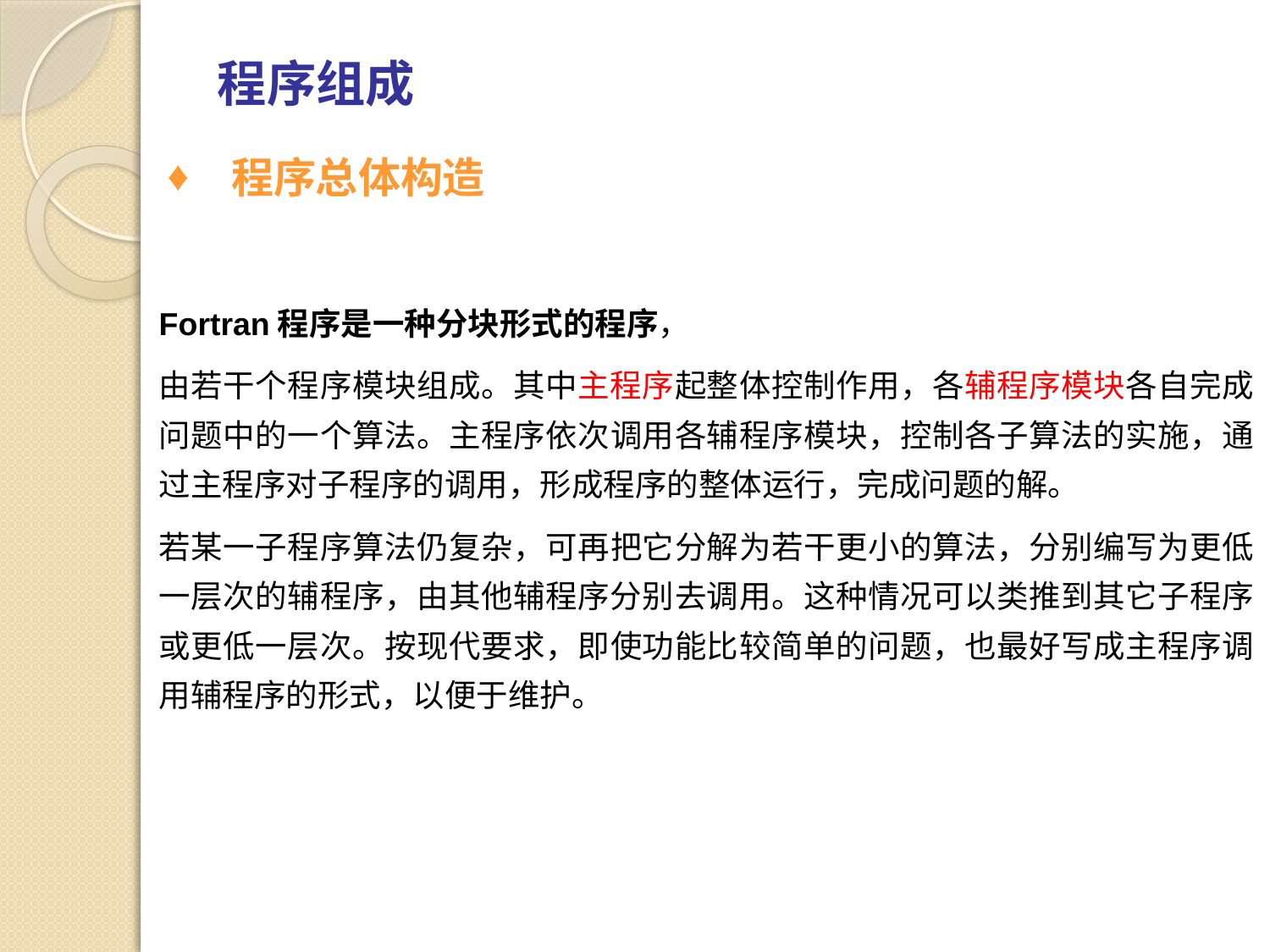

程序组成
　程序总体构造
Fortran程序是一种分块形式的程序，
由若干个程序模块组成。其中主程序起整体控制作用，各辅程序模块各自完成问题中的一个算法。主程序依次调用各辅程序模块，控制各子算法的实施，通过主程序对子程序的调用，形成程序的整体运行，完成问题的解。
若某一子程序算法仍复杂，可再把它分解为若干更小的算法，分别编写为更低一层次的辅程序，由其他辅程序分别去调用。这种情况可以类推到其它子程序或更低一层次。按现代要求，即使功能比较简单的问题，也最好写成主程序调用辅程序的形式，以便于维护。